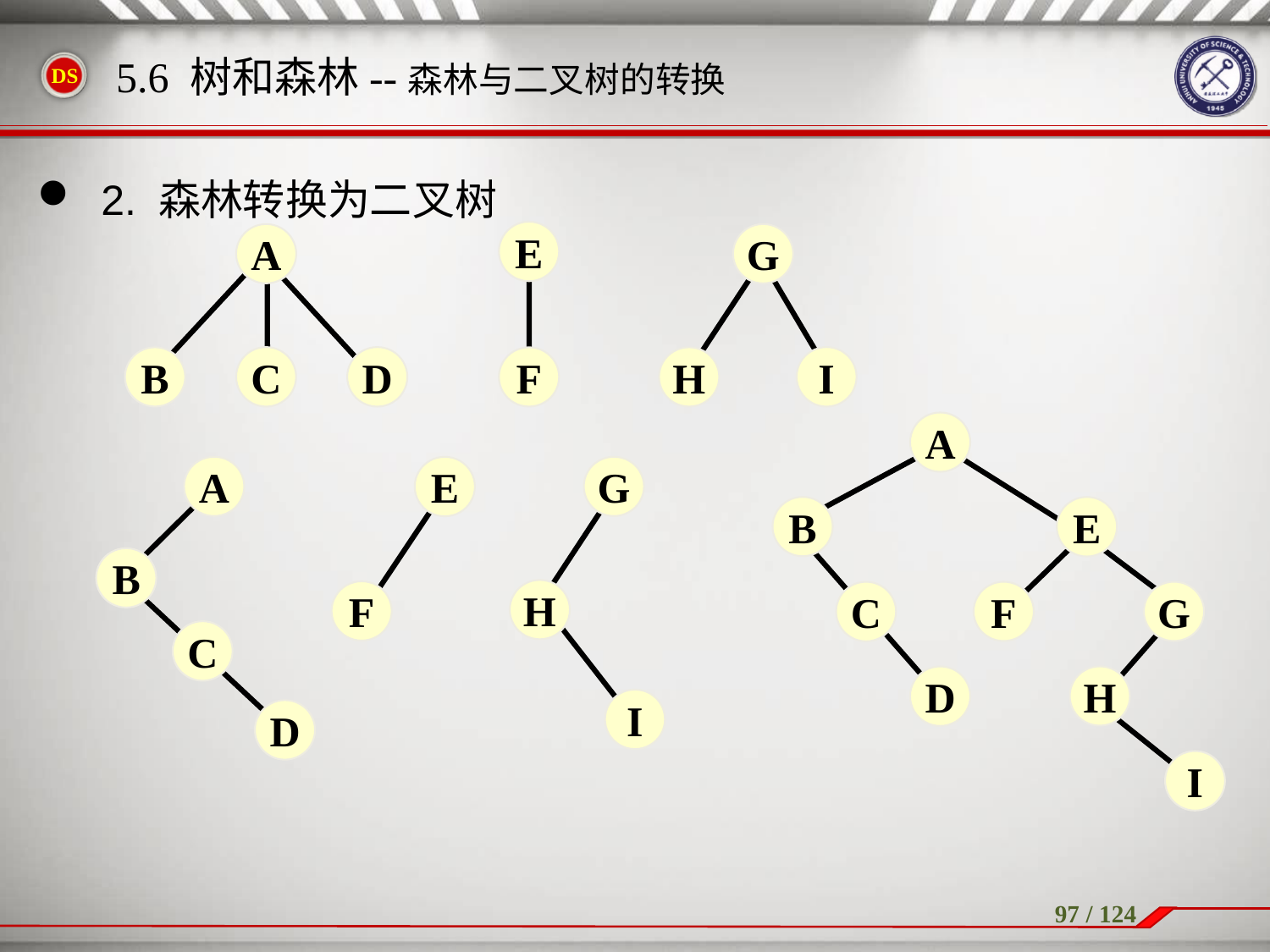

2. 森林转换为二叉树
5.6 树和森林--森林与二叉树的转换
E
A
G

C
D
I
B
F
H
A

B
E

C
F
G

D
H

I
A

B

C
D
E

F
G

H

I